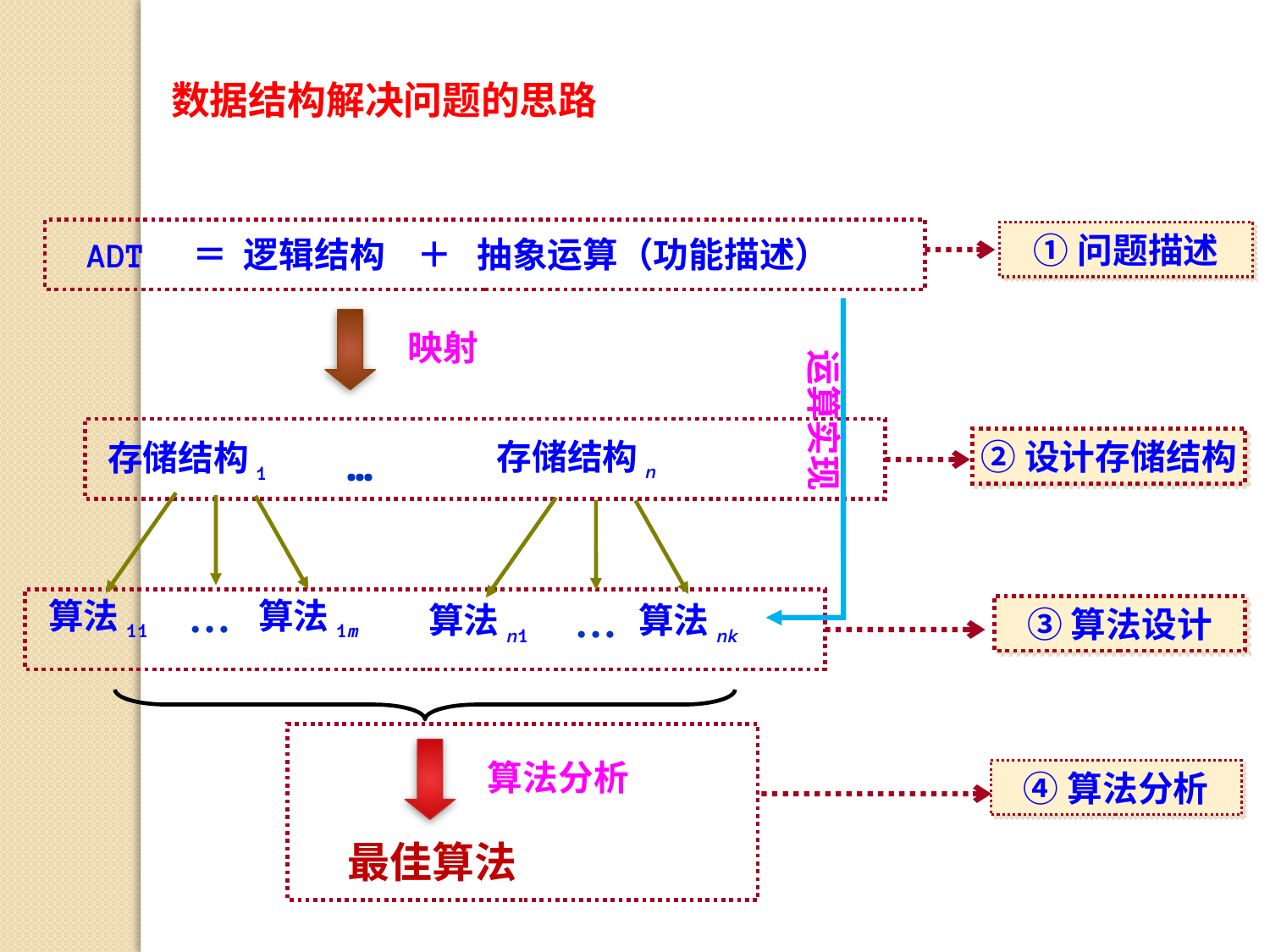

数据结构解决问题的思路

①问题描述

ADT  ＝  逻辑结构    ＋   抽象运算（功能描述）

运算实现

…
算法11
算法1m
…
算法n1
算法nk

映射
存储结构n
存储结构1
…

②设计存储结构

③算法设计

算法分析
最佳算法

④算法分析